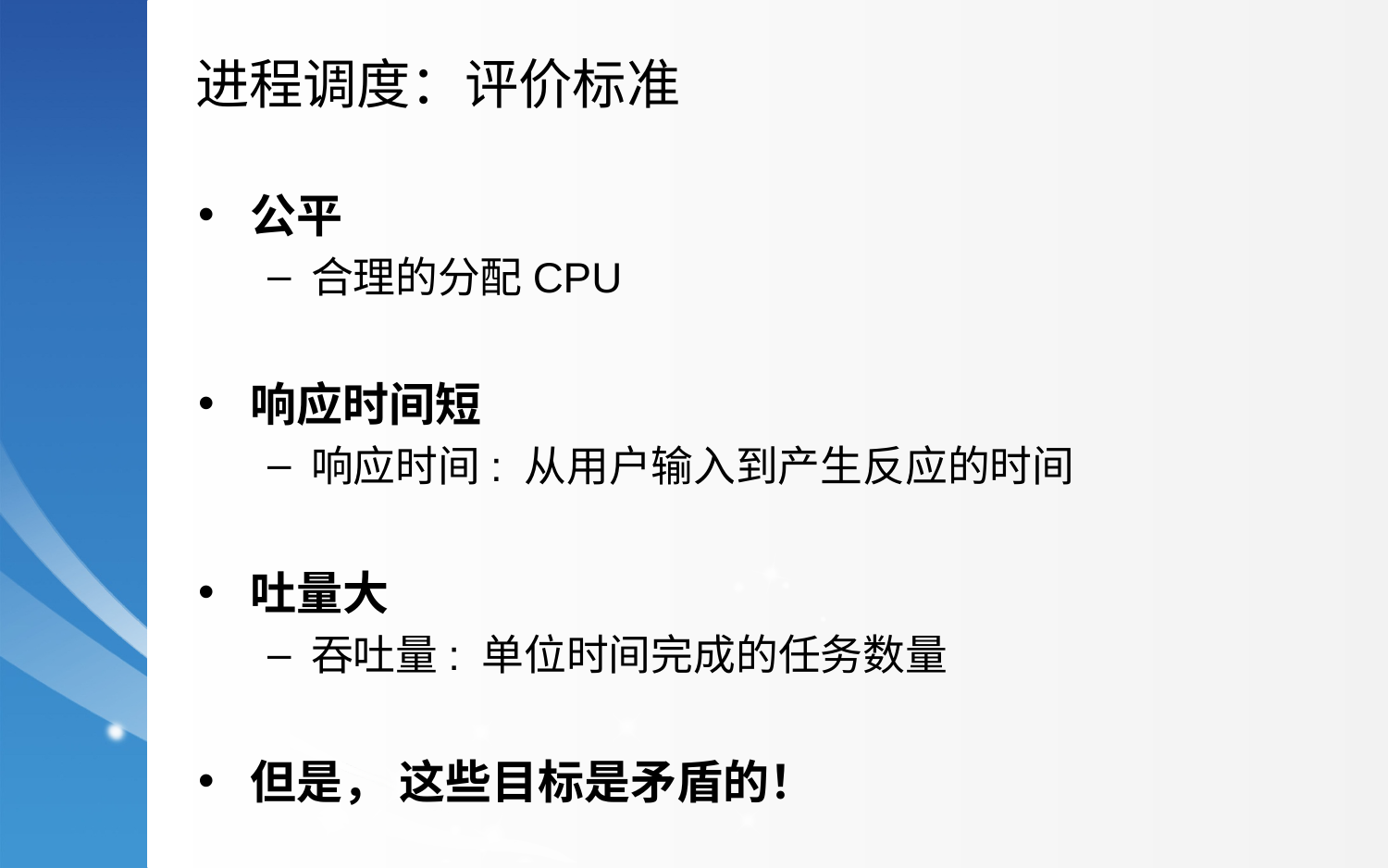

进程调度：评价标准
公平
合理的分配CPU

响应时间短
响应时间: 从用户输入到产生反应的时间

吐量大
吞吐量: 单位时间完成的任务数量

但是， 这些目标是矛盾的！